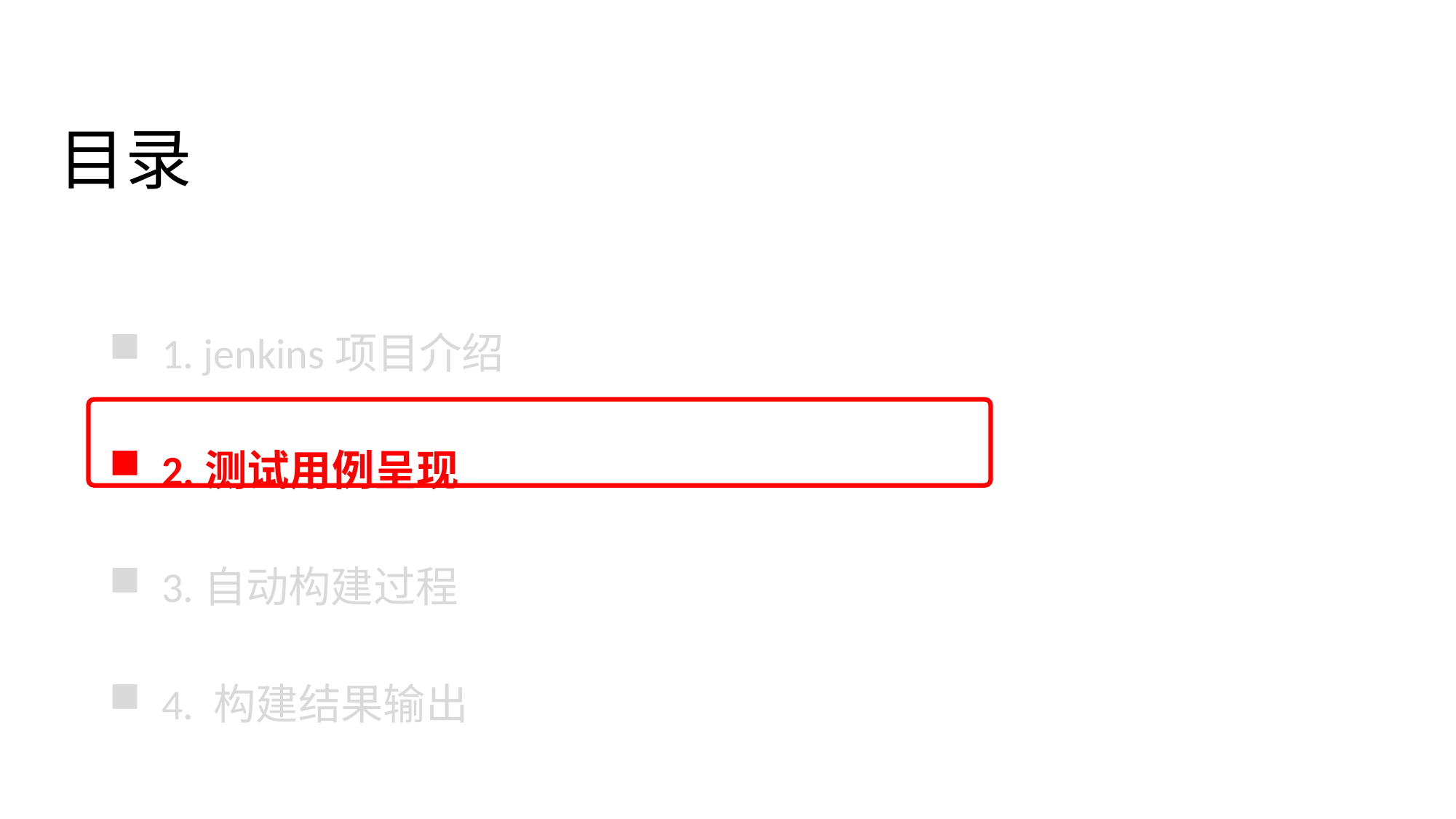

# 目录
1. jenkins项目介绍
2.测试用例呈现
3.自动构建过程
4. 构建结果输出